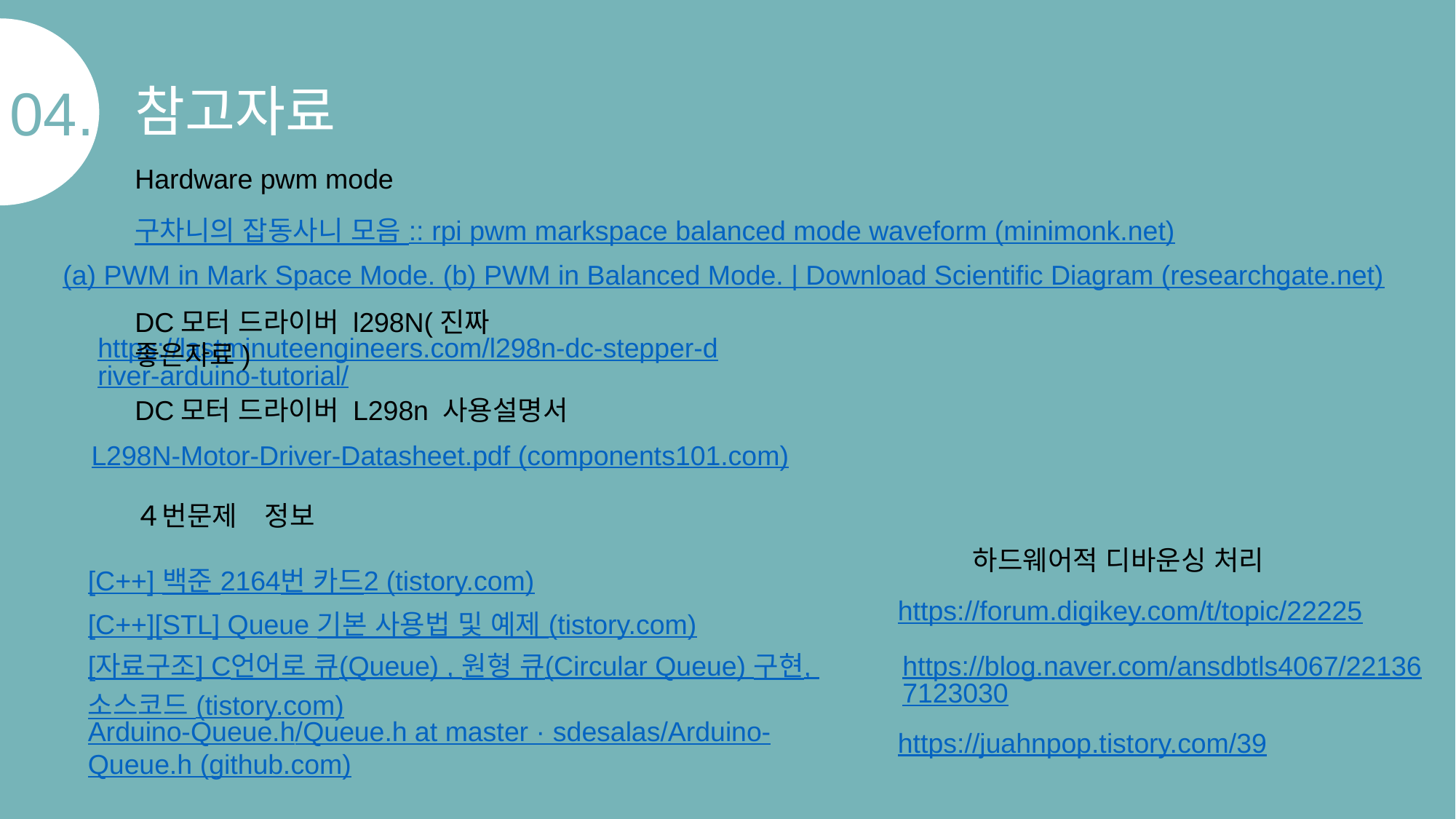

04.
참고자료
Hardware pwm mode
구차니의 잡동사니 모음 :: rpi pwm markspace balanced mode waveform (minimonk.net)
(a) PWM in Mark Space Mode. (b) PWM in Balanced Mode. | Download Scientific Diagram (researchgate.net)

https://lastminuteengineers.com/l298n-dc-stepper-driver-arduino-tutorial/
DC모터 드라이버 l298N(진짜 좋은자료)
DC모터 드라이버 L298n 사용설명서
L298N-Motor-Driver-Datasheet.pdf (components101.com)
４번문제　정보
하드웨어적 디바운싱 처리
[C++] 백준 2164번 카드2 (tistory.com)
https://forum.digikey.com/t/topic/22225

[C++][STL] Queue 기본 사용법 및 예제 (tistory.com)
[자료구조] C언어로 큐(Queue) , 원형 큐(Circular Queue) 구현, 소스코드 (tistory.com)
https://blog.naver.com/ansdbtls4067/221367123030

Arduino-Queue.h/Queue.h at master · sdesalas/Arduino-Queue.h (github.com)
https://juahnpop.tistory.com/39